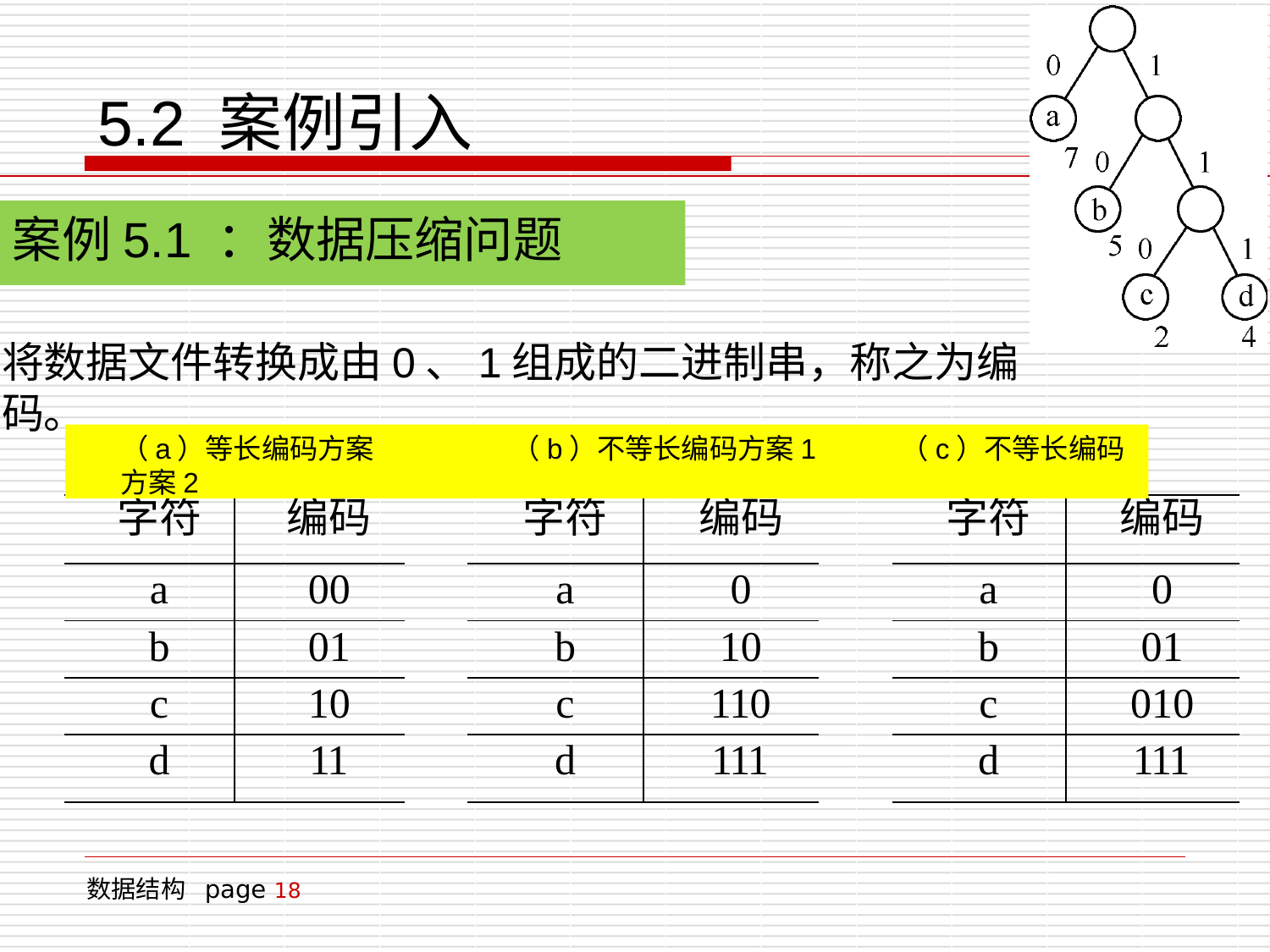

# 5.2 案例引入

案例5.1 ：数据压缩问题

将数据文件转换成由0、1组成的二进制串，称之为编码。
（a）等长编码方案	（b）不等长编码方案1	（c）不等长编码方案2
| 字符 | 编码 |
| --- | --- |
| a | 00 |
| b | 01 |
| c | 10 |
| d | 11 |
| 字符 | 编码 |
| --- | --- |
| a | 0 |
| b | 10 |
| c | 110 |
| d | 111 |
| 字符 | 编码 |
| --- | --- |
| a | 0 |
| b | 01 |
| c | 010 |
| d | 111 |

数据结构 page 18